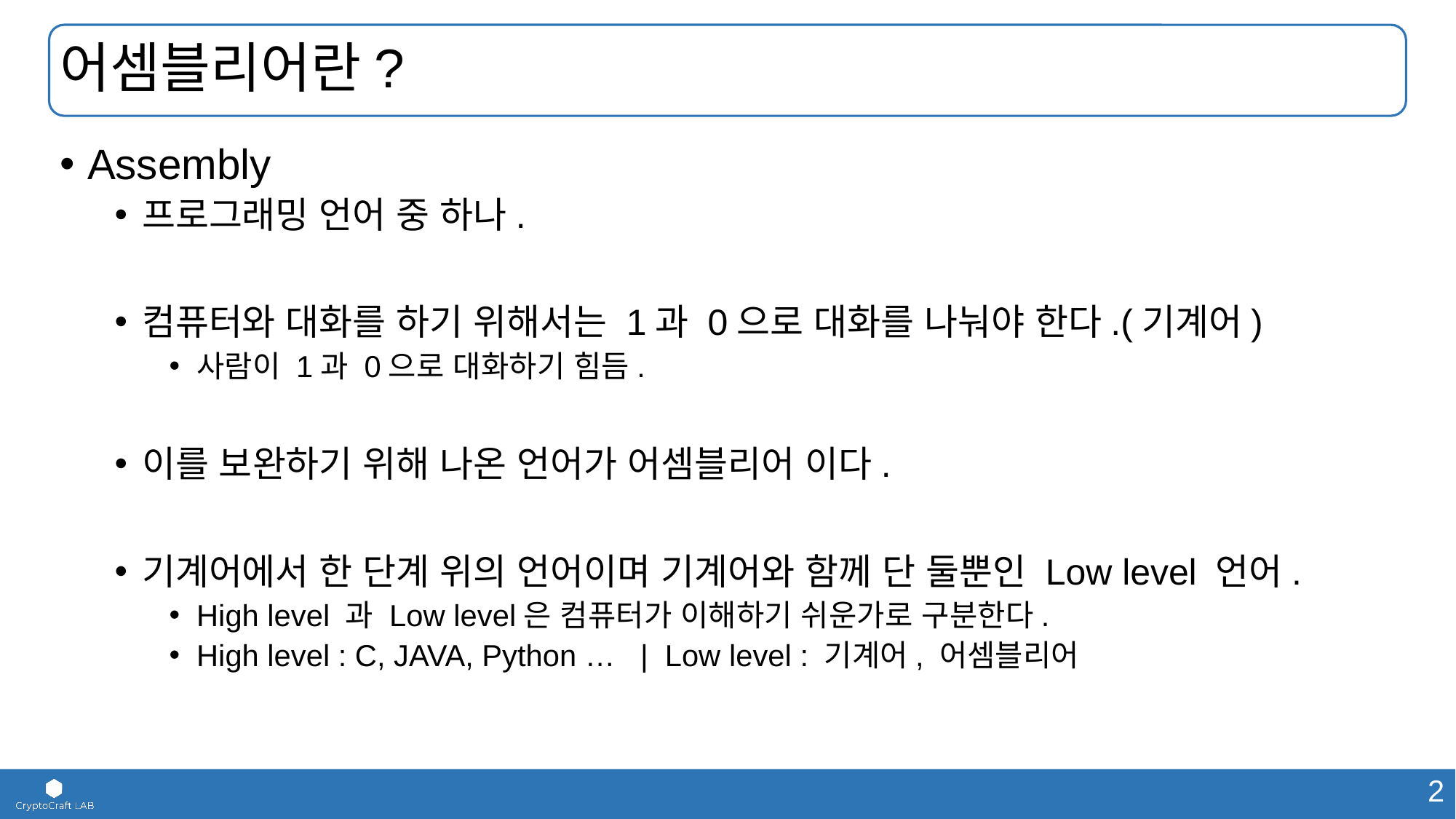

# 어셈블리어란?
Assembly
프로그래밍 언어 중 하나.

컴퓨터와 대화를 하기 위해서는 1과 0으로 대화를 나눠야 한다.(기계어)
사람이 1과 0으로 대화하기 힘듬.

이를 보완하기 위해 나온 언어가 어셈블리어 이다.

기계어에서 한 단계 위의 언어이며 기계어와 함께 단 둘뿐인 Low level 언어.
High level 과 Low level은 컴퓨터가 이해하기 쉬운가로 구분한다.
High level : C, JAVA, Python …   |  Low level : 기계어, 어셈블리어